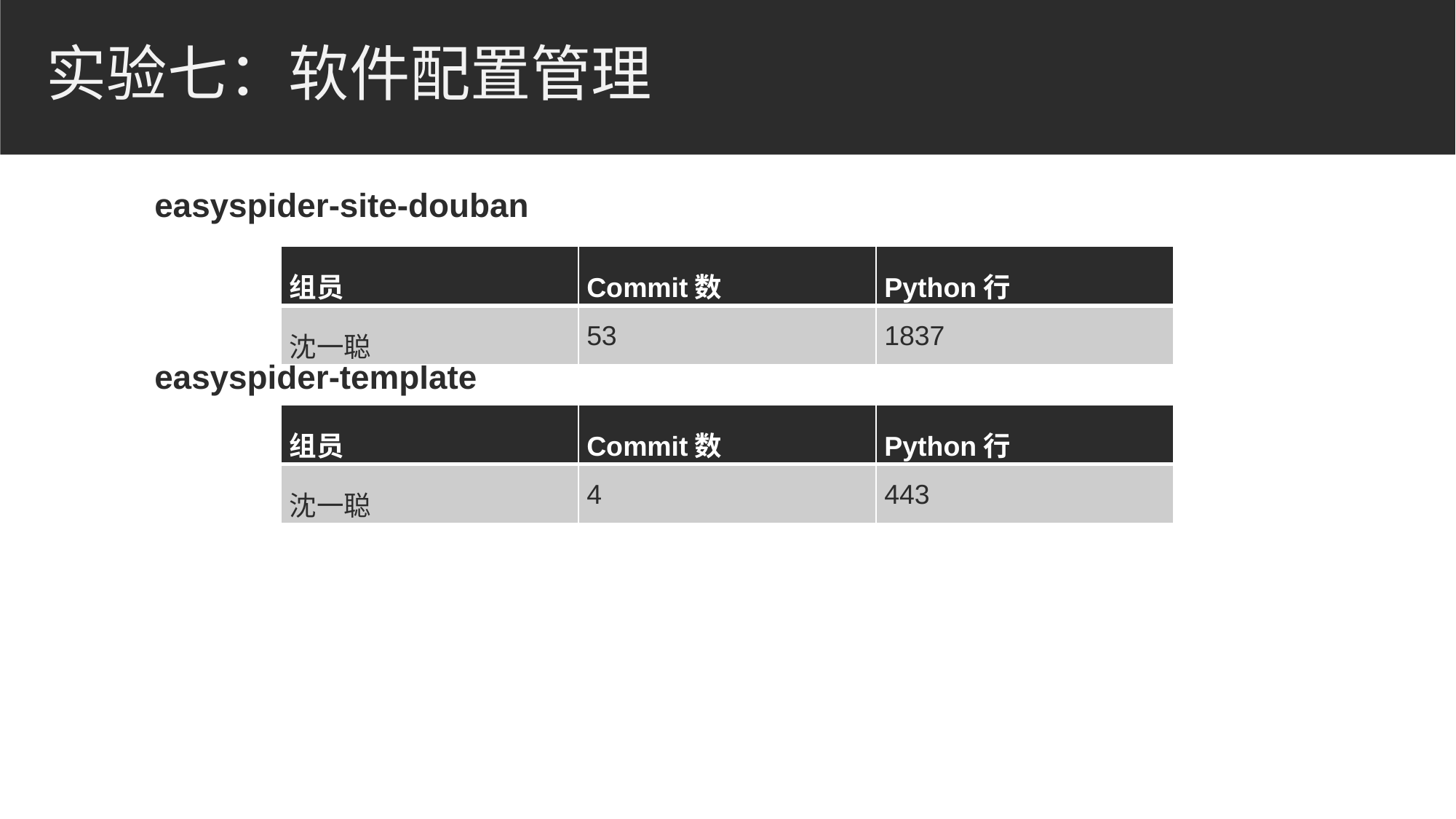

# 实验七：软件配置管理
easyspider-site-douban

easyspider-template

| 组员 | Commit数 | Python行 |
| --- | --- | --- |
| 沈一聪 | 53 | 1837 |
| 组员 | Commit数 | Python行 |
| --- | --- | --- |
| 沈一聪 | 4 | 443 |